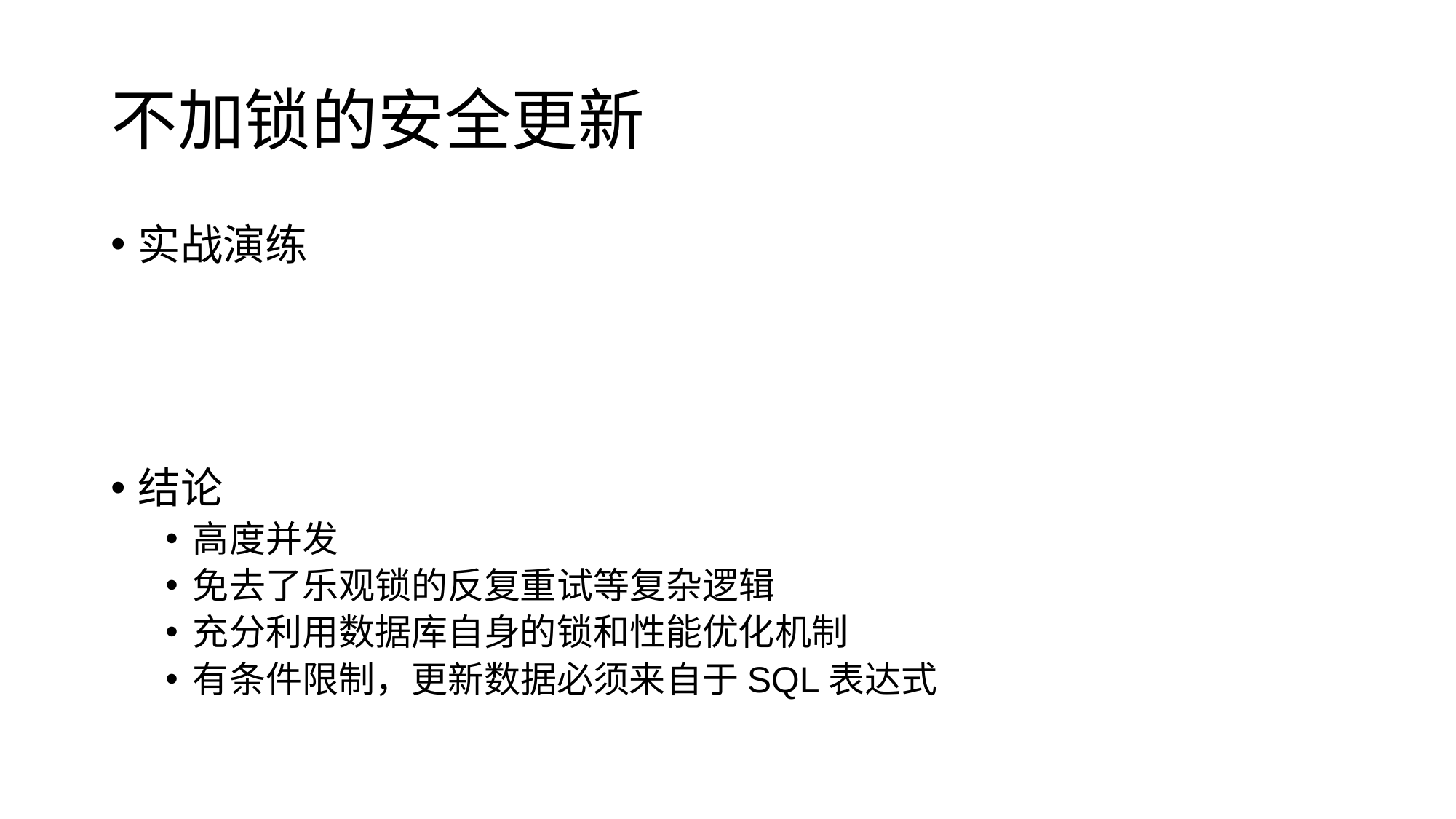

# 不加锁的安全更新
实战演练

结论
高度并发
免去了乐观锁的反复重试等复杂逻辑
充分利用数据库自身的锁和性能优化机制
有条件限制，更新数据必须来自于SQL表达式